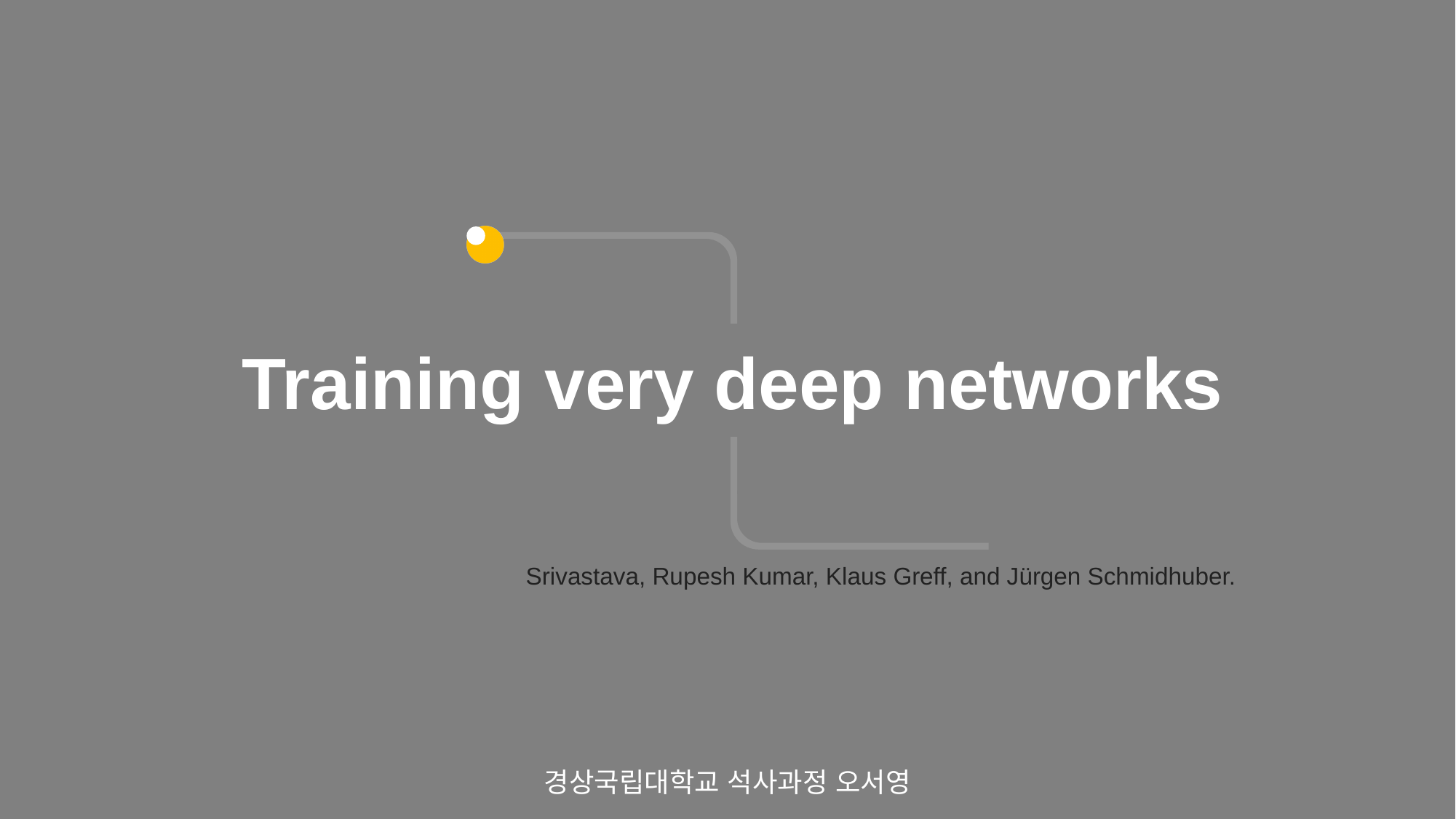

Training very deep networks
Srivastava, Rupesh Kumar, Klaus Greff, and Jürgen Schmidhuber.
경상국립대학교 석사과정 오서영